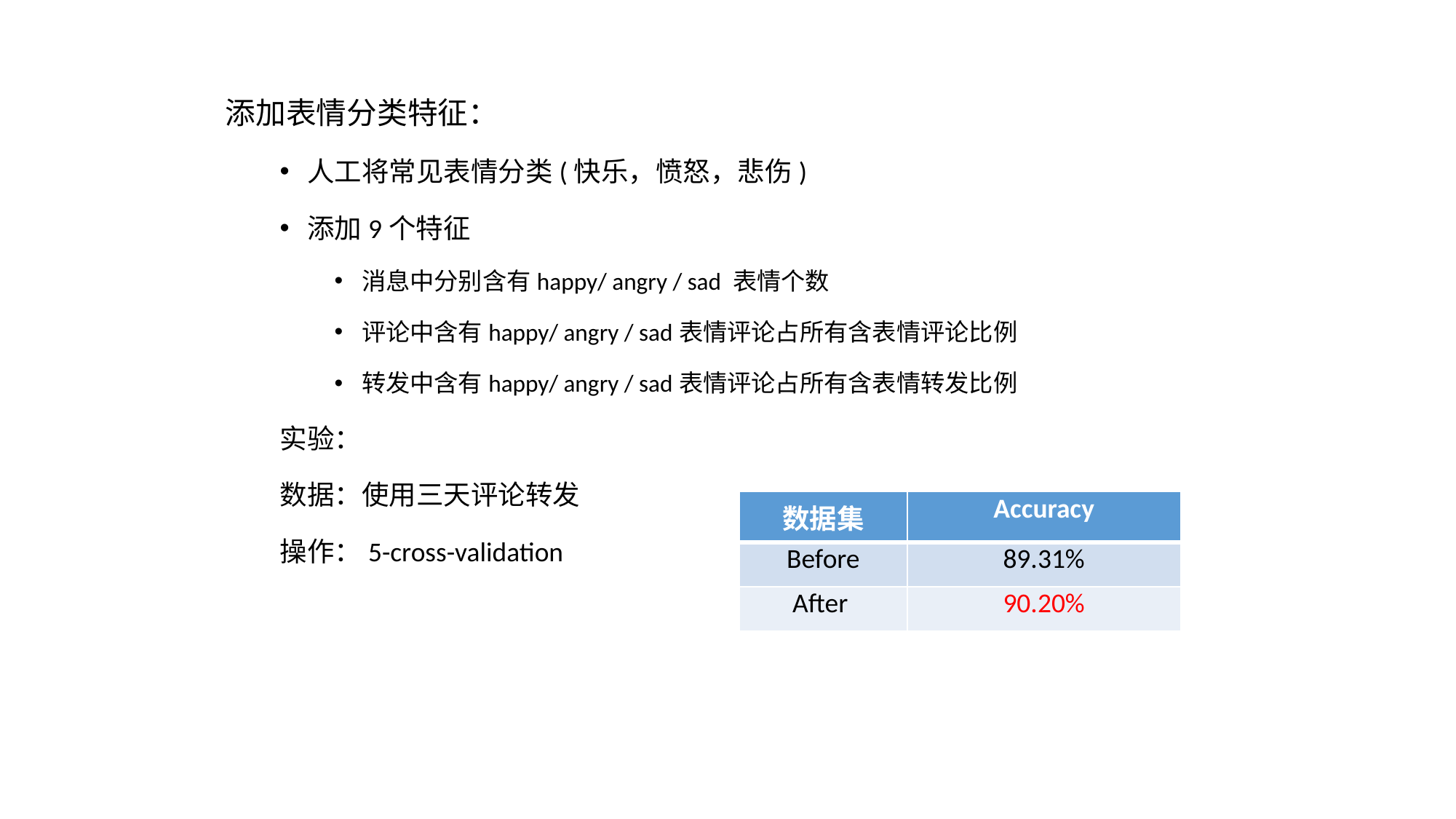

添加表情分类特征：
人工将常见表情分类(快乐，愤怒，悲伤)
添加9个特征
消息中分别含有happy/ angry / sad 表情个数
评论中含有happy/ angry / sad表情评论占所有含表情评论比例
转发中含有happy/ angry / sad表情评论占所有含表情转发比例
实验：
数据：使用三天评论转发
操作：5-cross-validation

| 数据集 | Accuracy |
| --- | --- |
| Before | 89.31% |
| After | 90.20% |